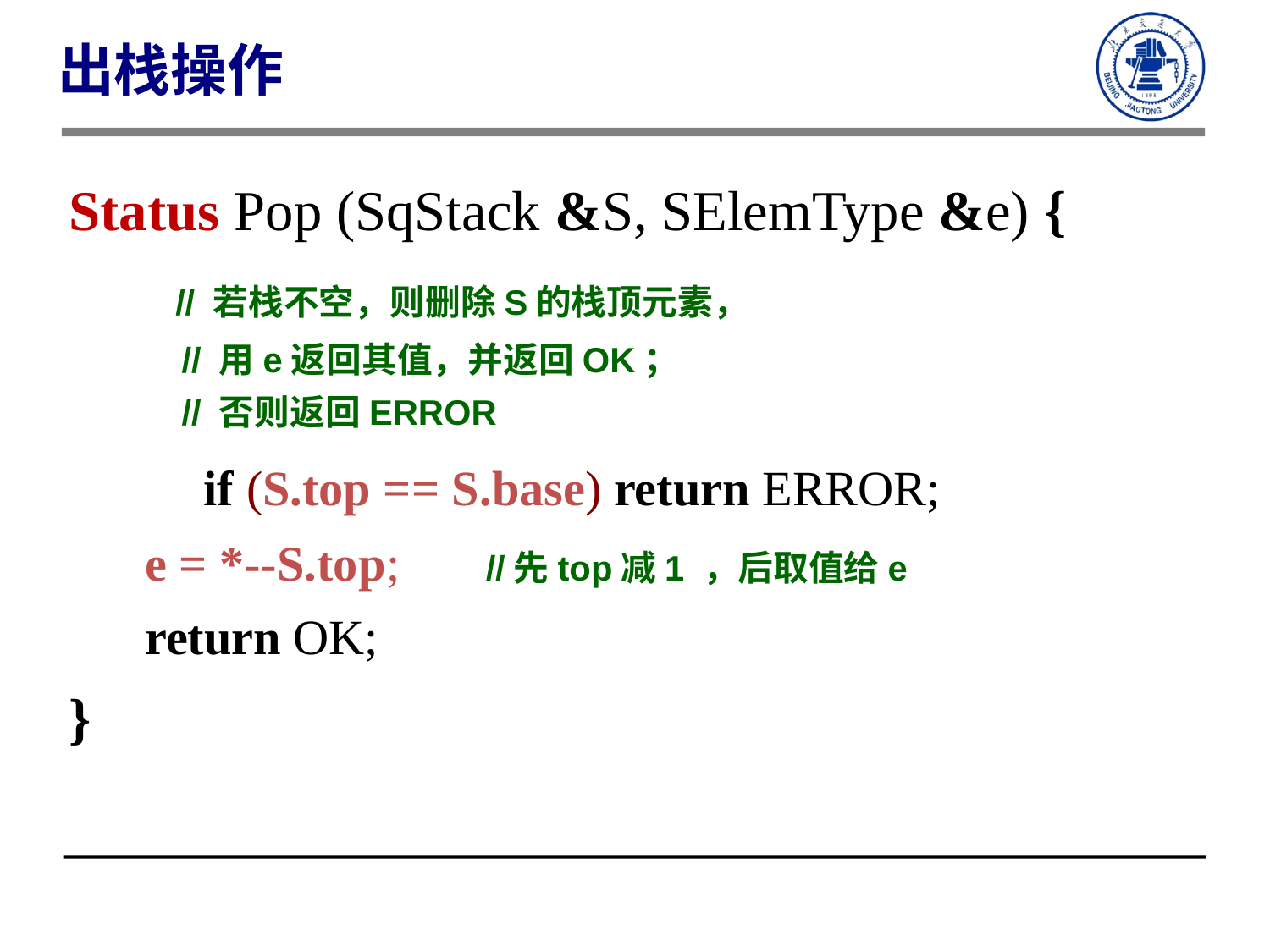

出栈操作
Status Pop (SqStack &S, SElemType &e) {
   // 若栈不空，则删除S的栈顶元素，
     // 用e返回其值，并返回OK；
     // 否则返回ERROR
     if (S.top == S.base) return ERROR;
 e = *--S.top;       //先top减1 ，后取值给e
 return OK;
}